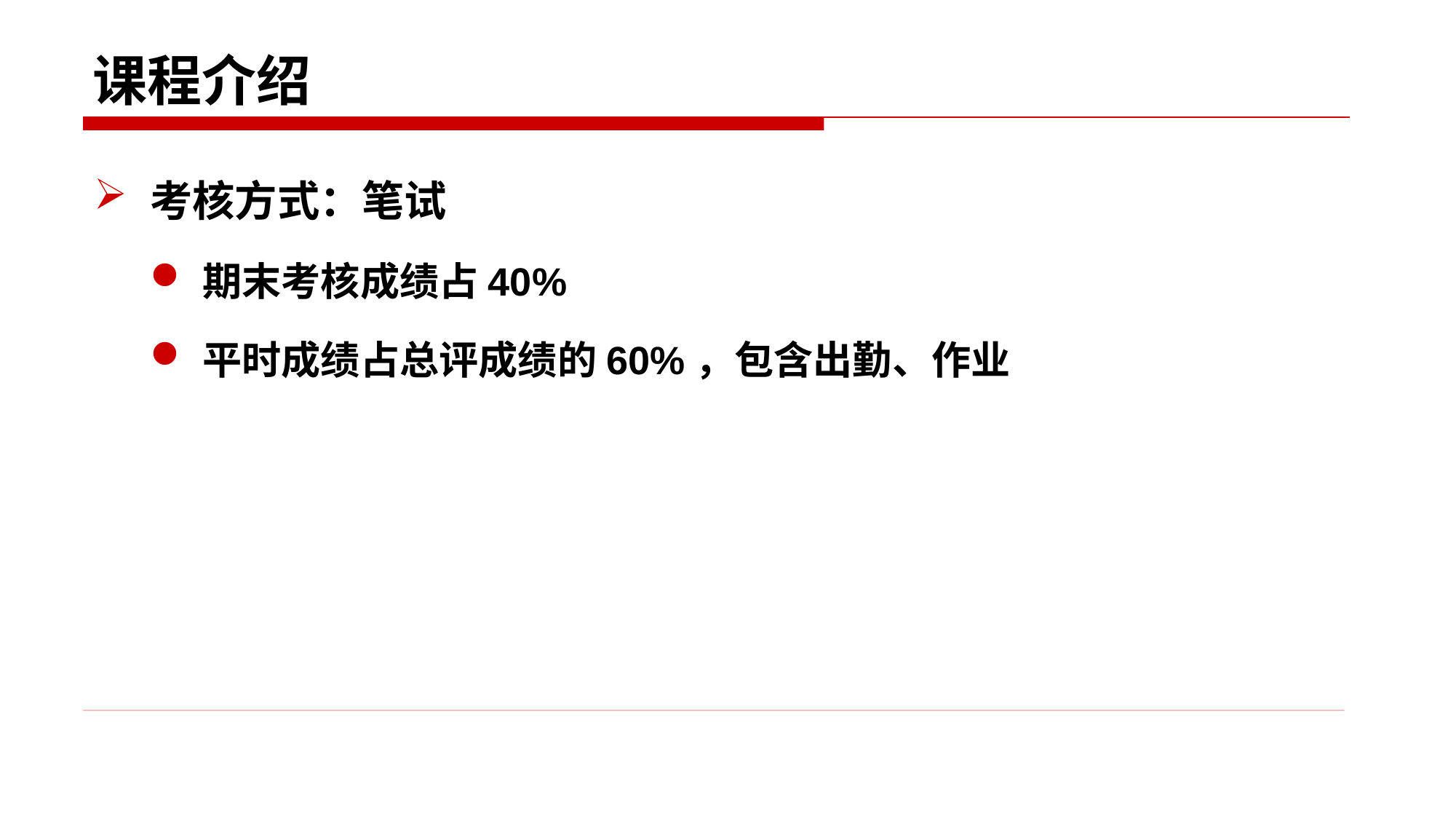

# 课程介绍
考核方式：笔试
期末考核成绩占40%
平时成绩占总评成绩的60%，包含出勤、作业